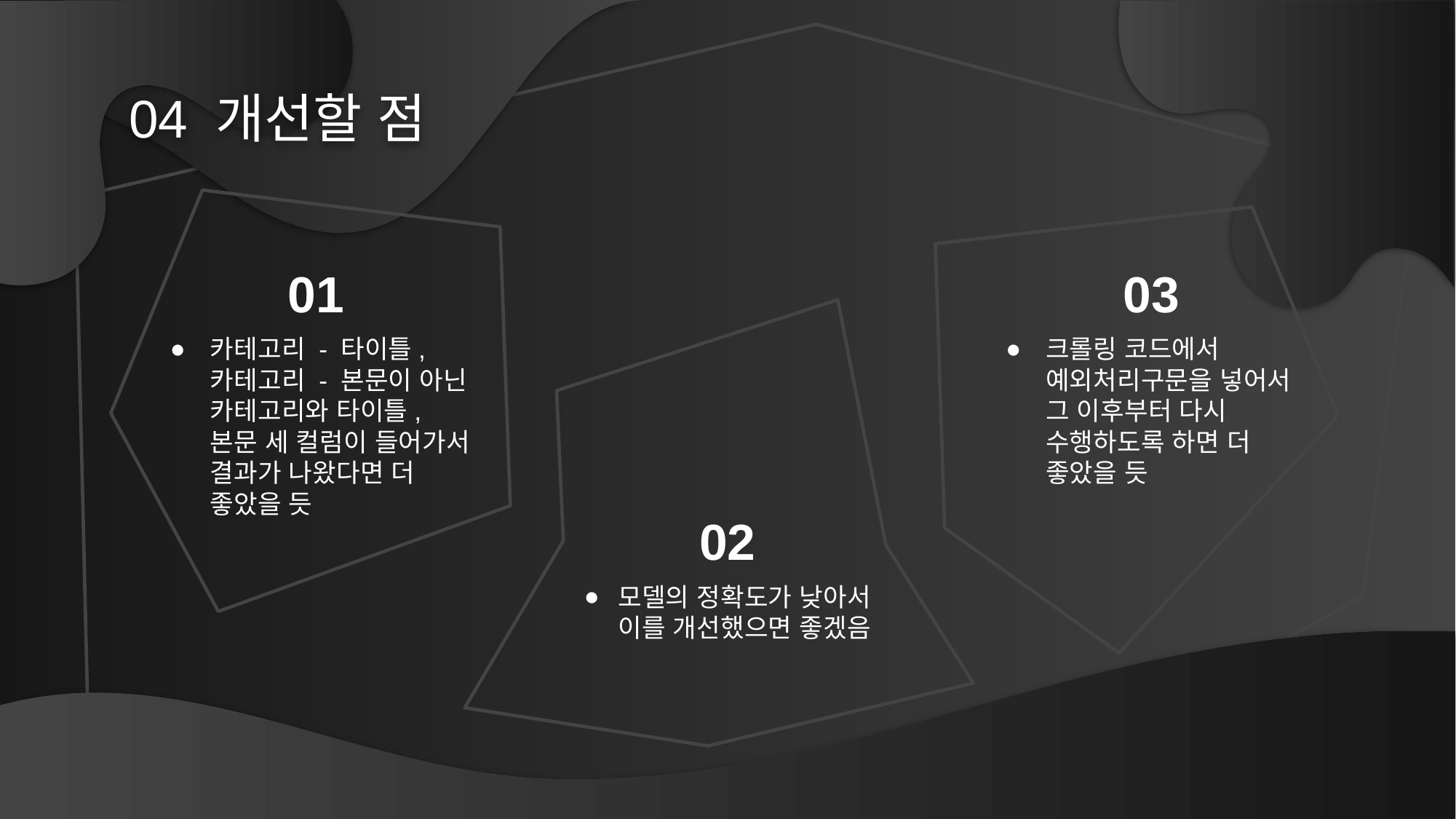

# 04 개선할 점

01
03

크롤링 코드에서 예외처리구문을 넣어서 그 이후부터 다시 수행하도록 하면 더 좋았을 듯
카테고리 - 타이틀, 카테고리 - 본문이 아닌 카테고리와 타이틀, 본문 세 컬럼이 들어가서 결과가 나왔다면 더 좋았을 듯
02
모델의 정확도가 낮아서 이를 개선했으면 좋겠음